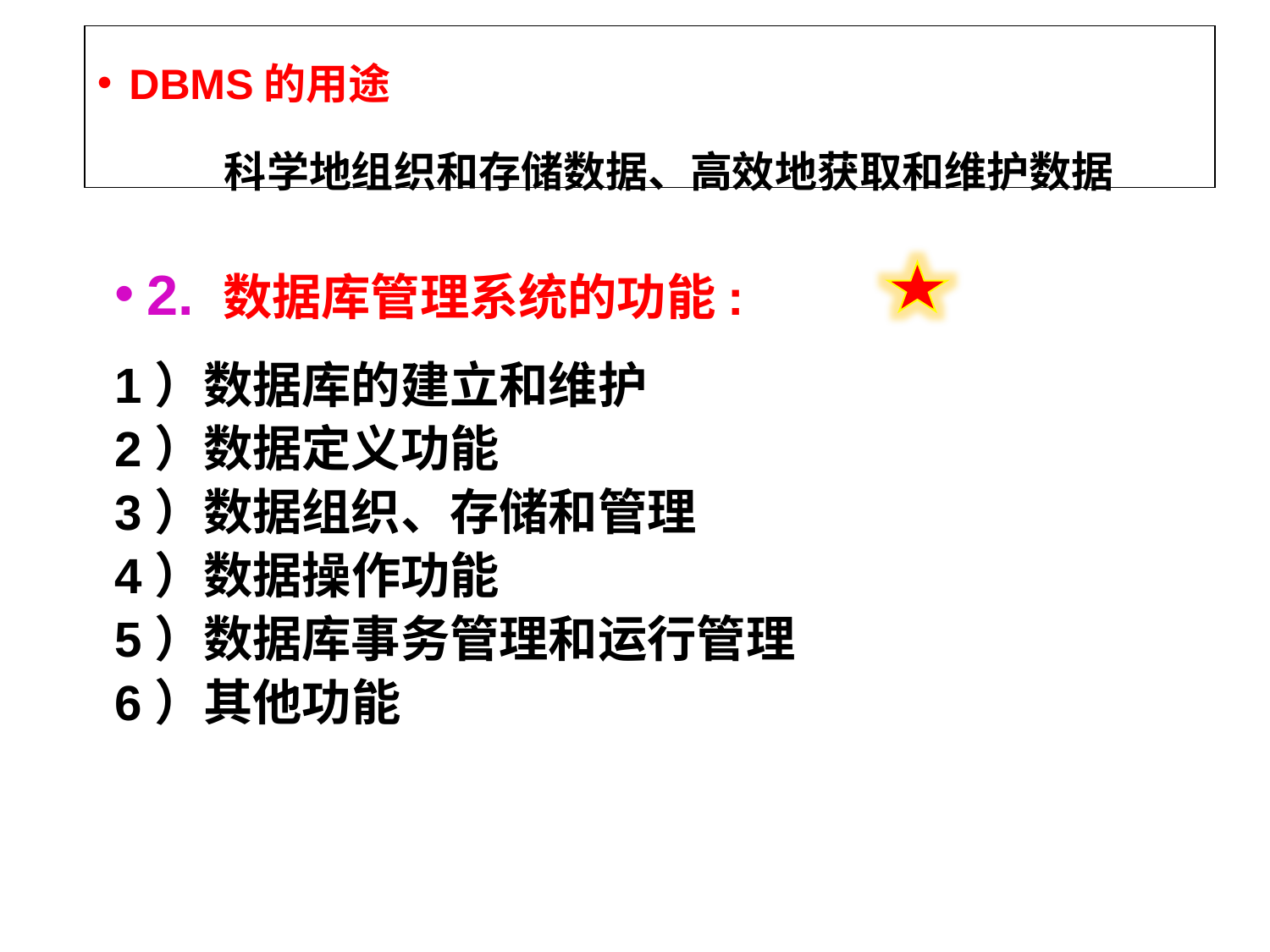

DBMS的用途
	科学地组织和存储数据、高效地获取和维护数据
# 2. 数据库管理系统的功能:

1）数据库的建立和维护
2）数据定义功能
3）数据组织、存储和管理
4）数据操作功能
5）数据库事务管理和运行管理
6）其他功能